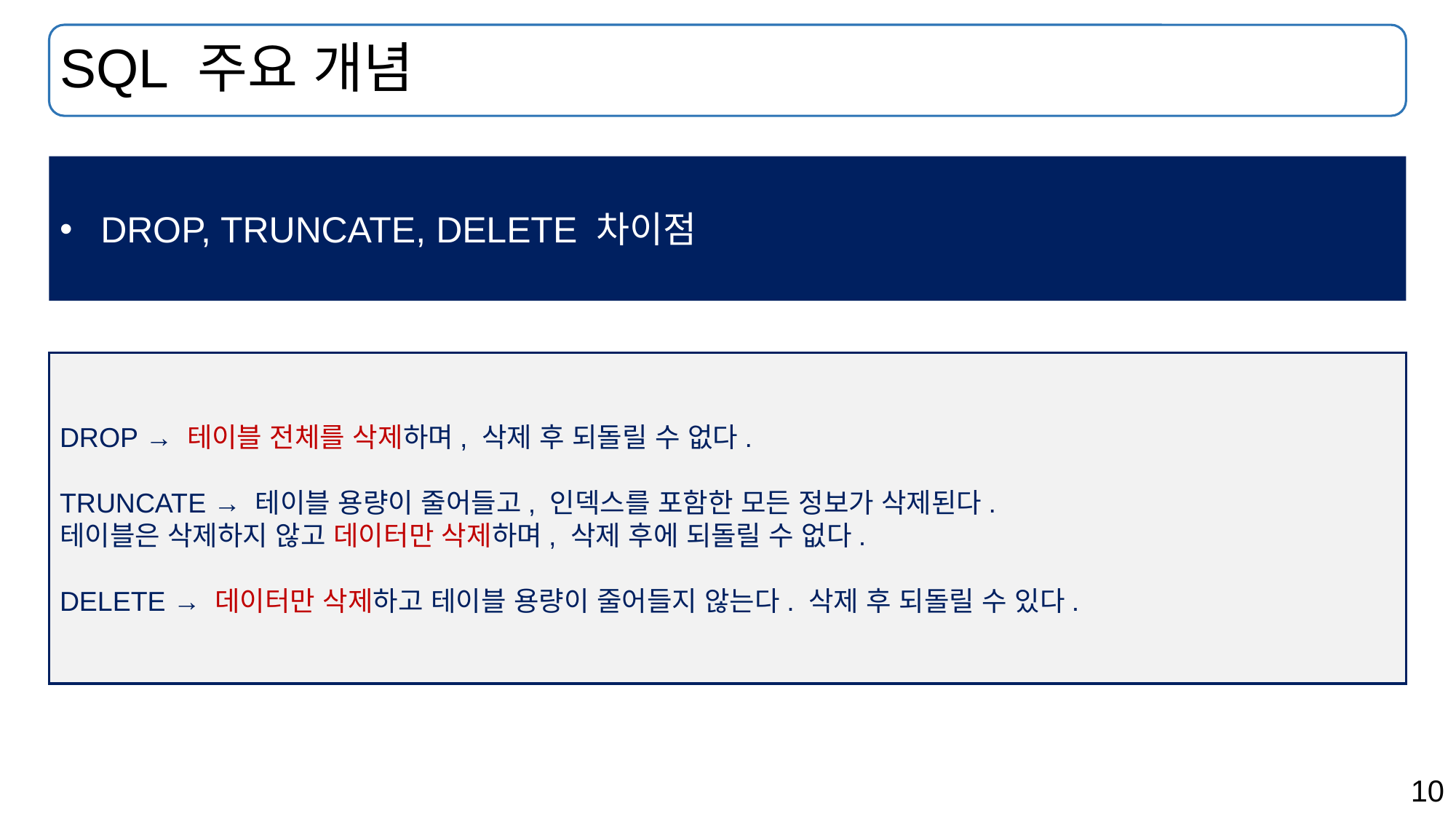

# SQL 주요 개념
DROP, TRUNCATE, DELETE 차이점
DROP → 테이블 전체를 삭제하며, 삭제 후 되돌릴 수 없다.

TRUNCATE → 테이블 용량이 줄어들고, 인덱스를 포함한 모든 정보가 삭제된다.
테이블은 삭제하지 않고 데이터만 삭제하며, 삭제 후에 되돌릴 수 없다.

DELETE → 데이터만 삭제하고 테이블 용량이 줄어들지 않는다. 삭제 후 되돌릴 수 있다.